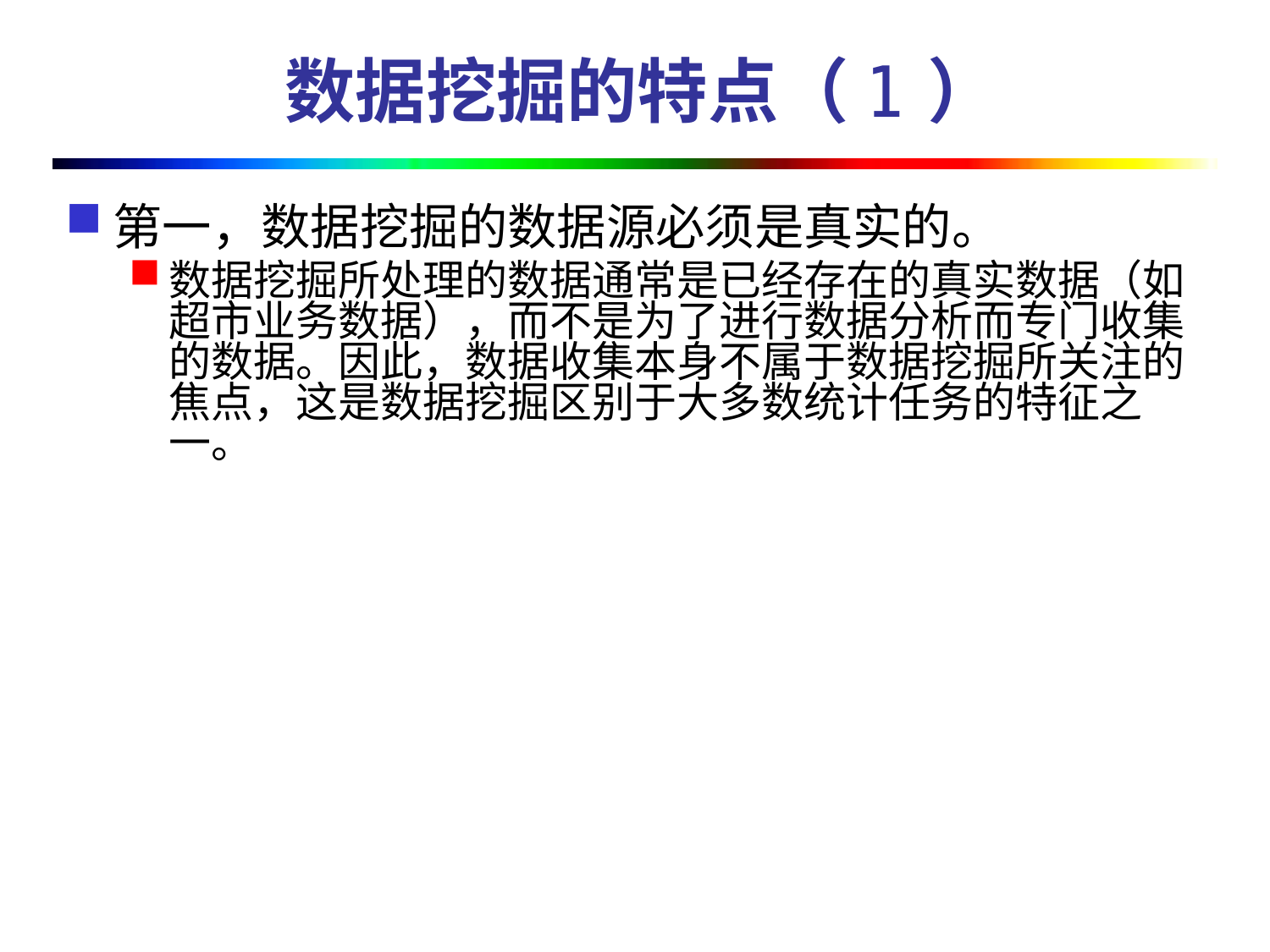

# 数据挖掘的特点（1）
第一，数据挖掘的数据源必须是真实的。
数据挖掘所处理的数据通常是已经存在的真实数据（如超市业务数据），而不是为了进行数据分析而专门收集的数据。因此，数据收集本身不属于数据挖掘所关注的焦点，这是数据挖掘区别于大多数统计任务的特征之一。